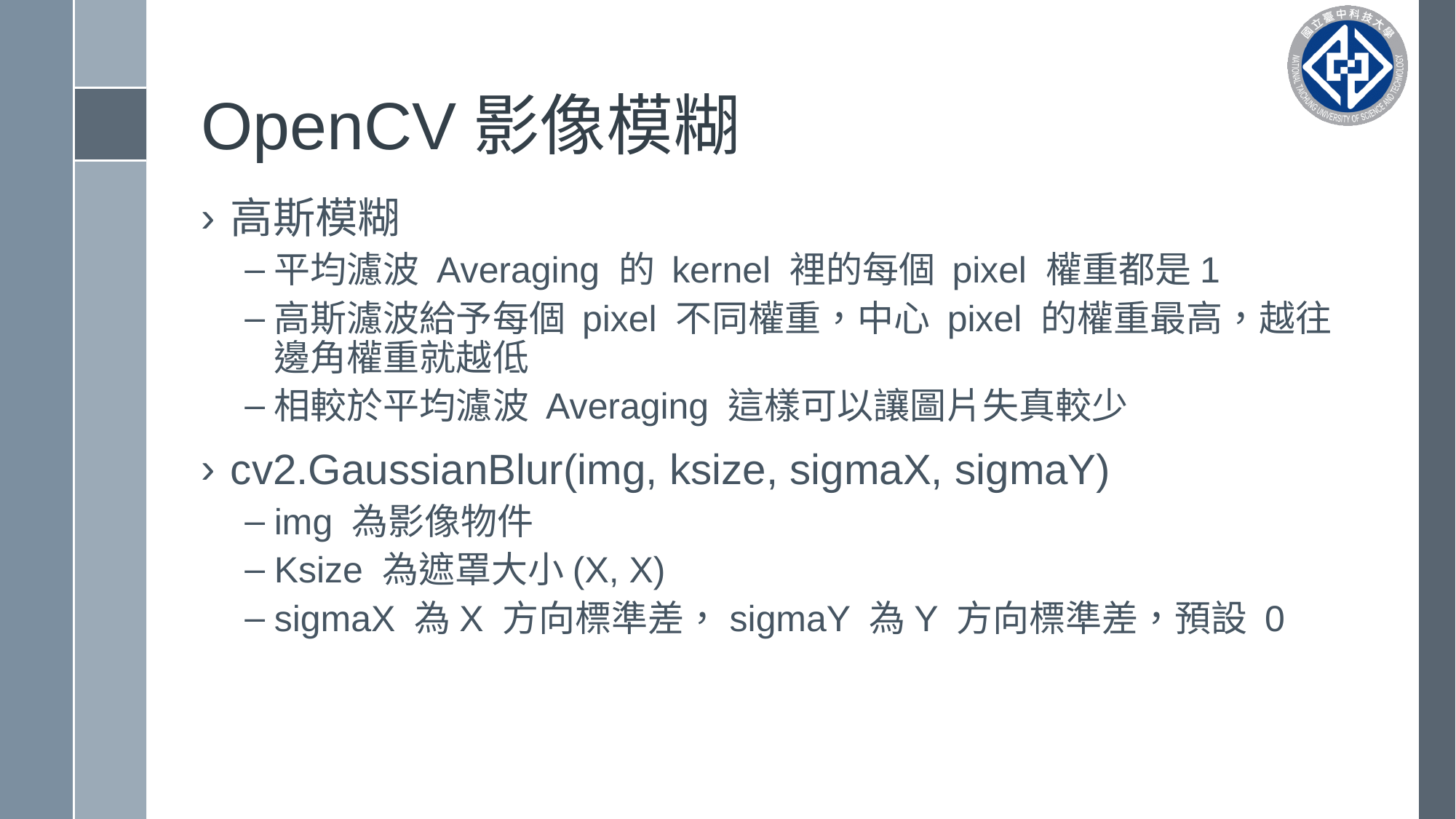

# OpenCV影像模糊
高斯模糊
平均濾波 Averaging 的 kernel 裡的每個 pixel 權重都是1
高斯濾波給予每個 pixel 不同權重，中心 pixel 的權重最高，越往邊角權重就越低
相較於平均濾波 Averaging 這樣可以讓圖片失真較少
cv2.GaussianBlur(img, ksize, sigmaX, sigmaY)
img 為影像物件
Ksize 為遮罩大小(X, X)
sigmaX 為X 方向標準差，sigmaY 為Y 方向標準差，預設 0